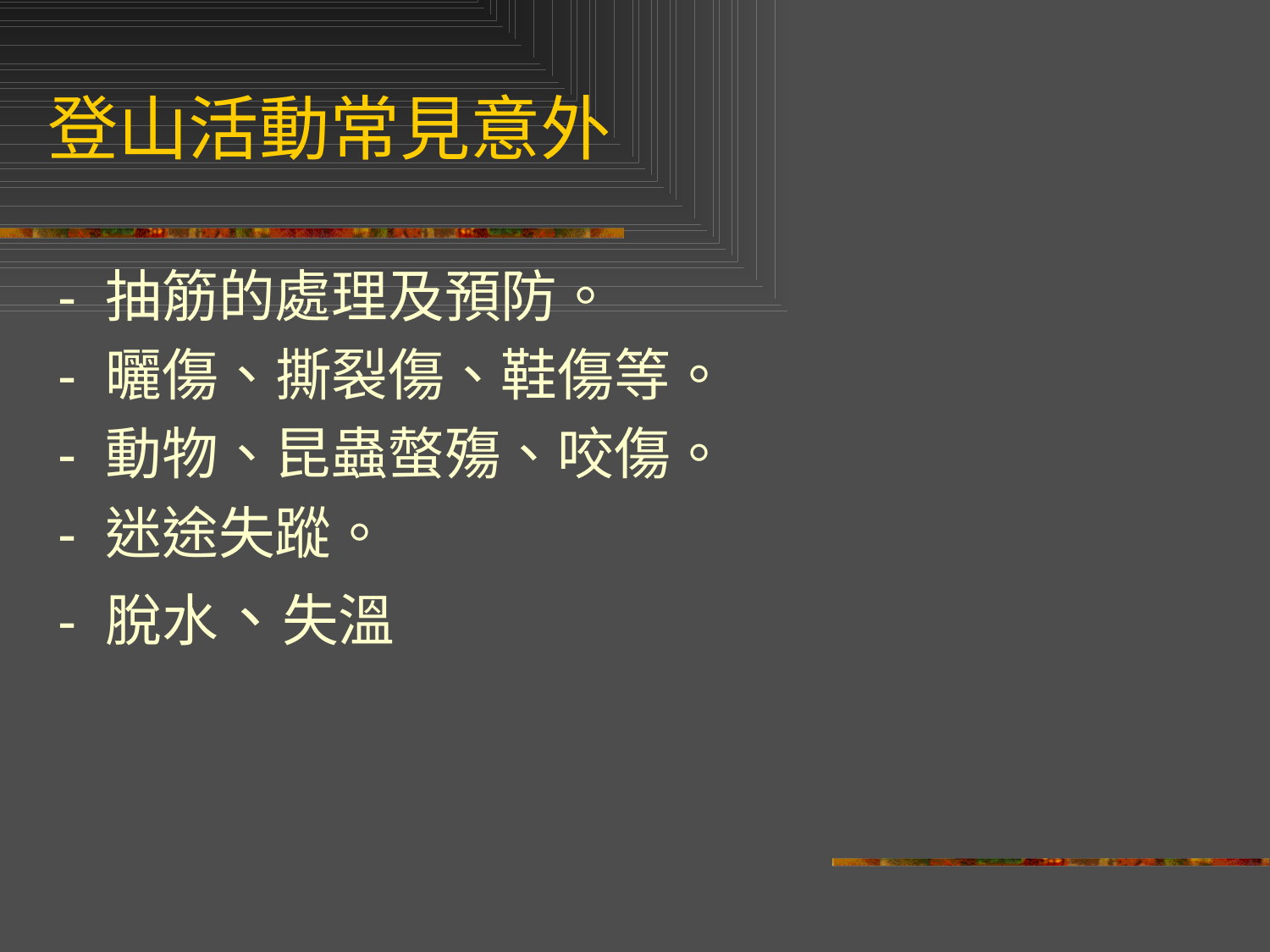

# 登山活動常見意外
- 抽筋的處理及預防。
- 曬傷、撕裂傷、鞋傷等。
- 動物、昆蟲螫殤、咬傷。
- 迷途失蹤。
- 脫水、失溫